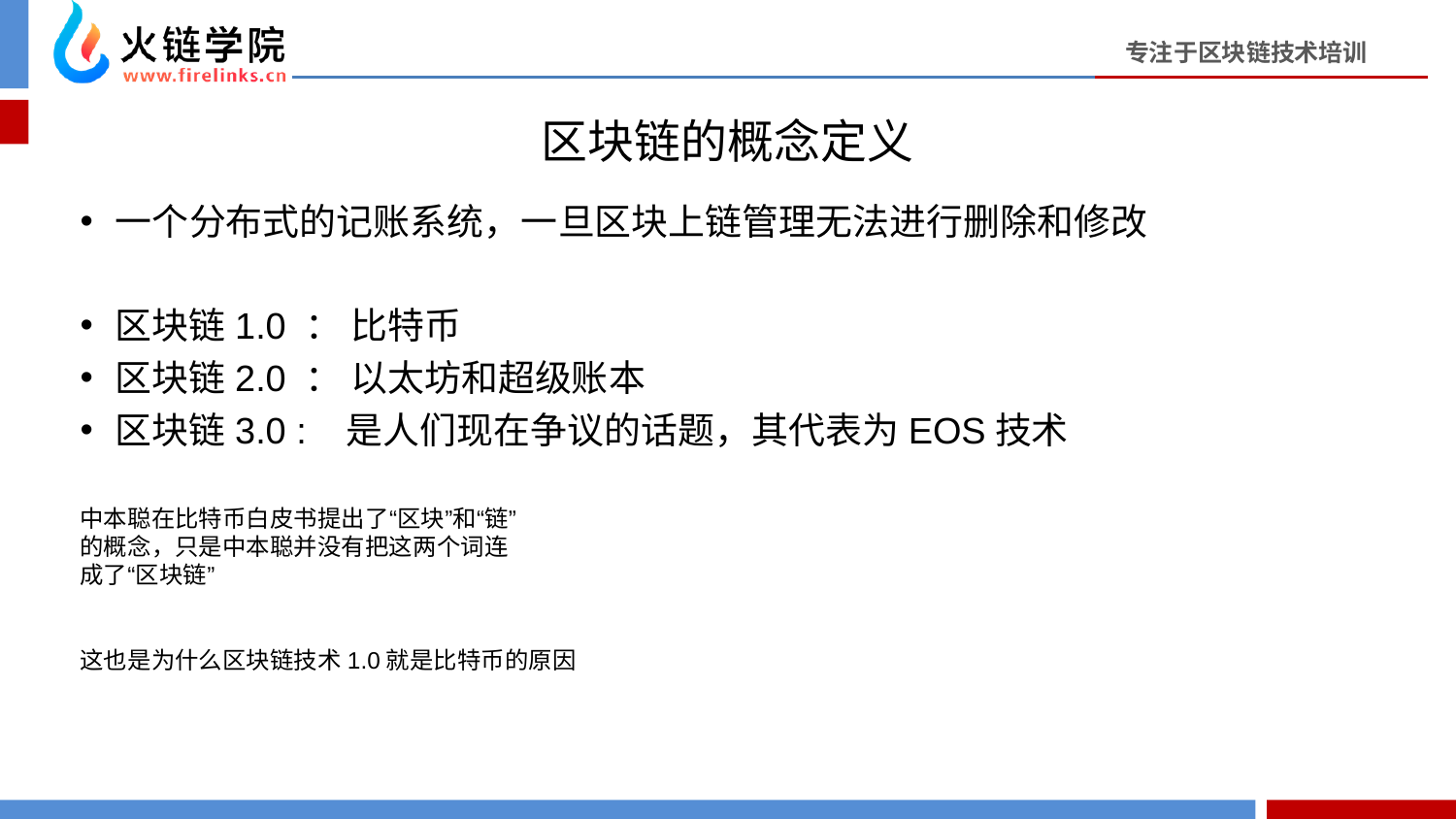

# 区块链的概念定义
一个分布式的记账系统，一旦区块上链管理无法进行删除和修改

区块链1.0 ： 比特币
区块链2.0 ： 以太坊和超级账本
区块链3.0 :   是人们现在争议的话题，其代表为EOS技术

中本聪在比特币白皮书提出了“区块”和“链”
的概念，只是中本聪并没有把这两个词连
成了“区块链”

这也是为什么区块链技术1.0就是比特币的原因